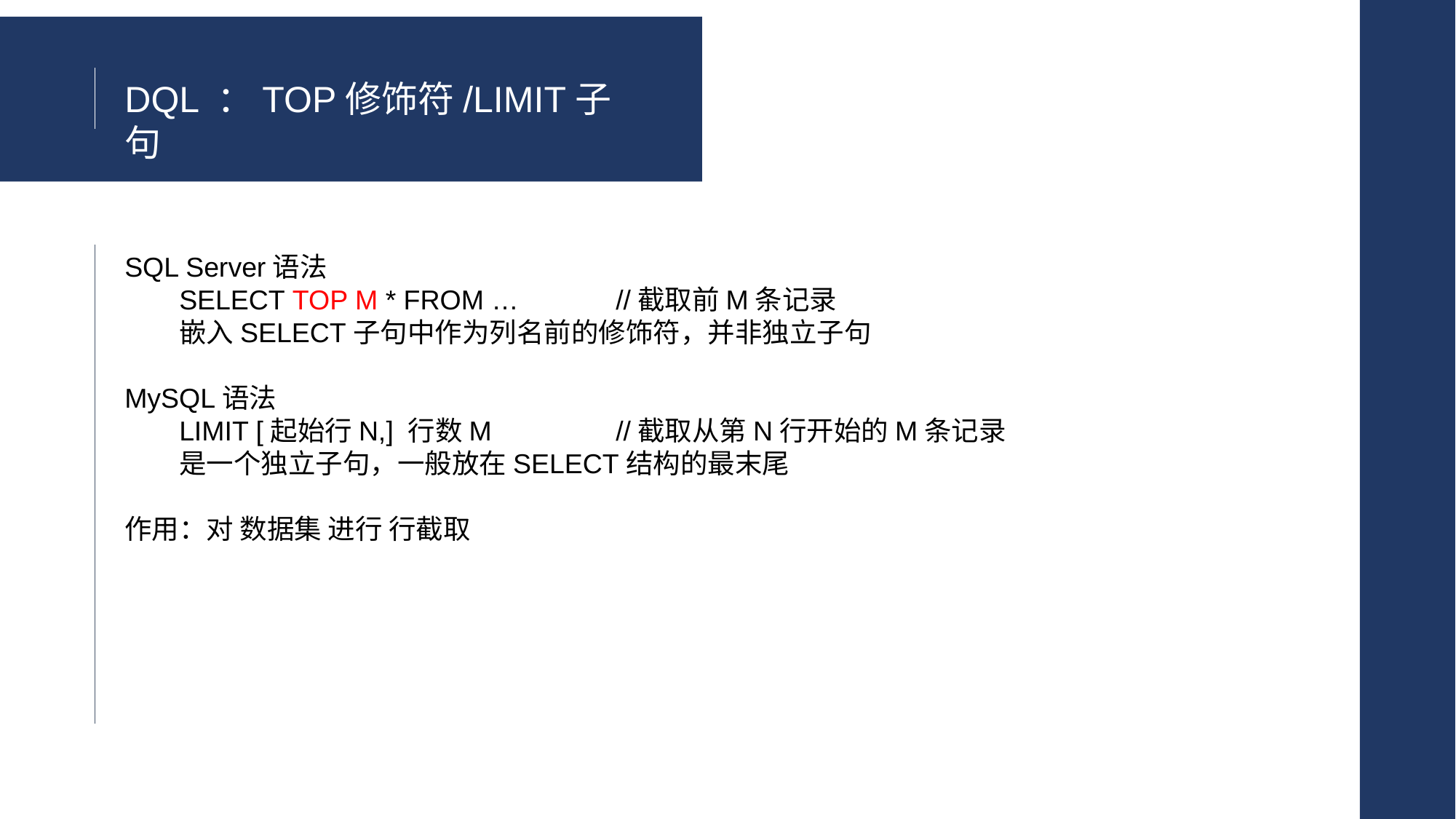

DQL ：TOP修饰符/LIMIT子句
SQL Server语法
SELECT TOP M * FROM …	//截取前M条记录
嵌入SELECT子句中作为列名前的修饰符，并非独立子句

MySQL语法
LIMIT [起始行N,] 行数M		//截取从第N行开始的M条记录
是一个独立子句，一般放在SELECT结构的最末尾

作用：对 数据集 进行 行截取